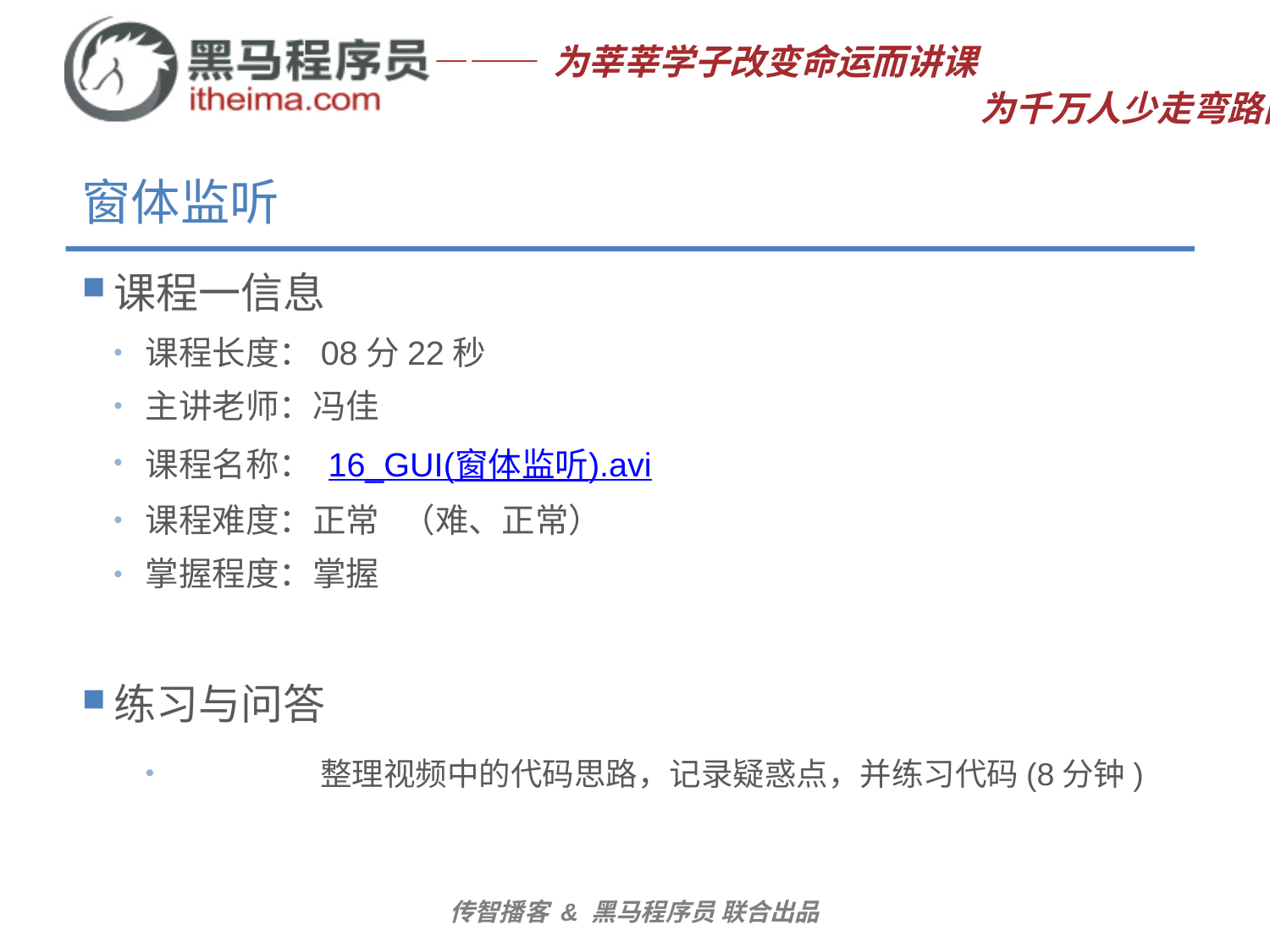

# 窗体监听
课程一信息
课程长度：08分22秒
主讲老师：冯佳
课程名称： 16_GUI(窗体监听).avi
课程难度：正常   （难、正常）
掌握程度：掌握

练习与问答
	整理视频中的代码思路，记录疑惑点，并练习代码(8分钟)